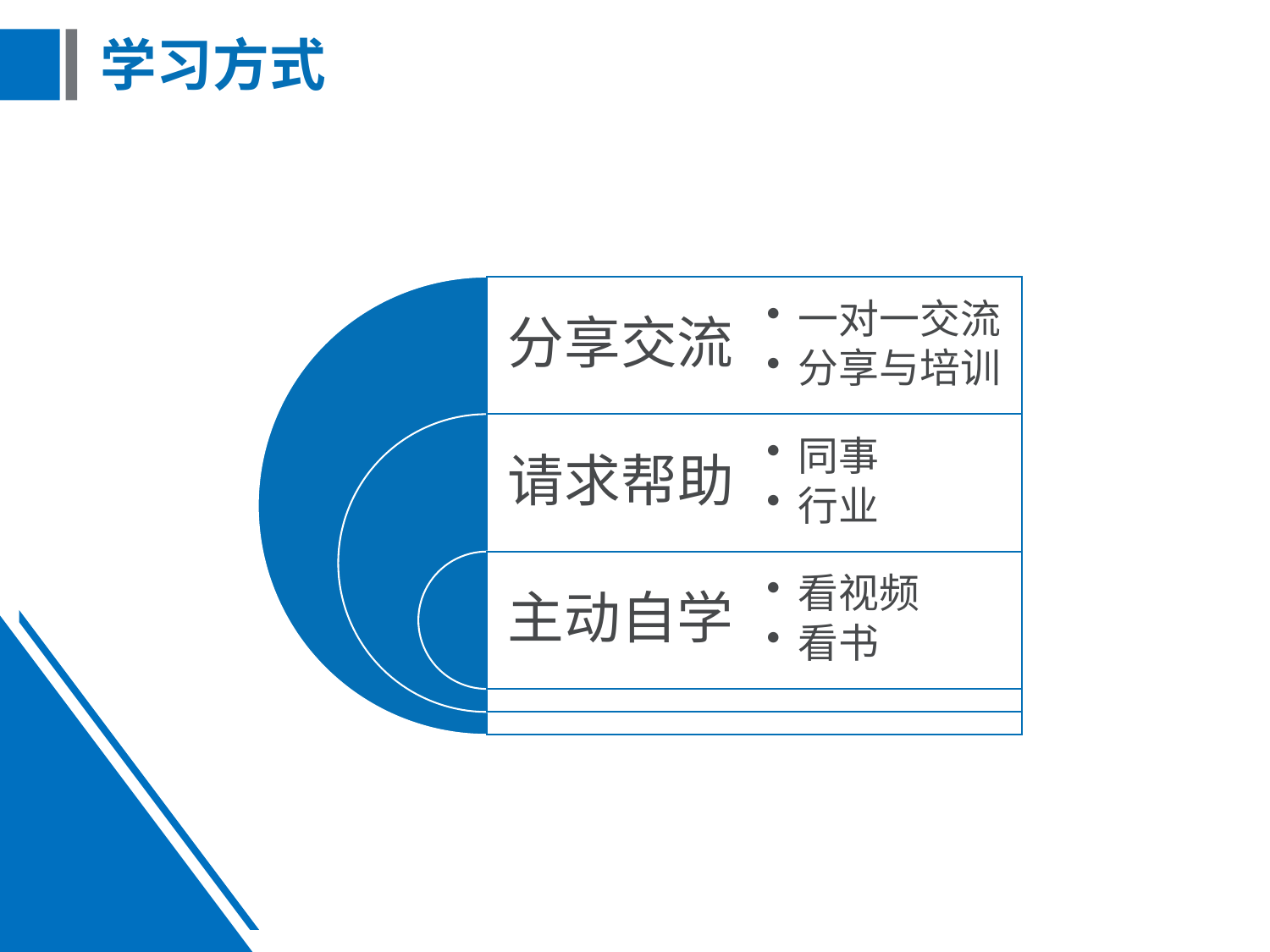

# 学习方式
分享交流
请求帮助
主动自学
一对一交流
分享与培训
同事
行业
看视频
看书